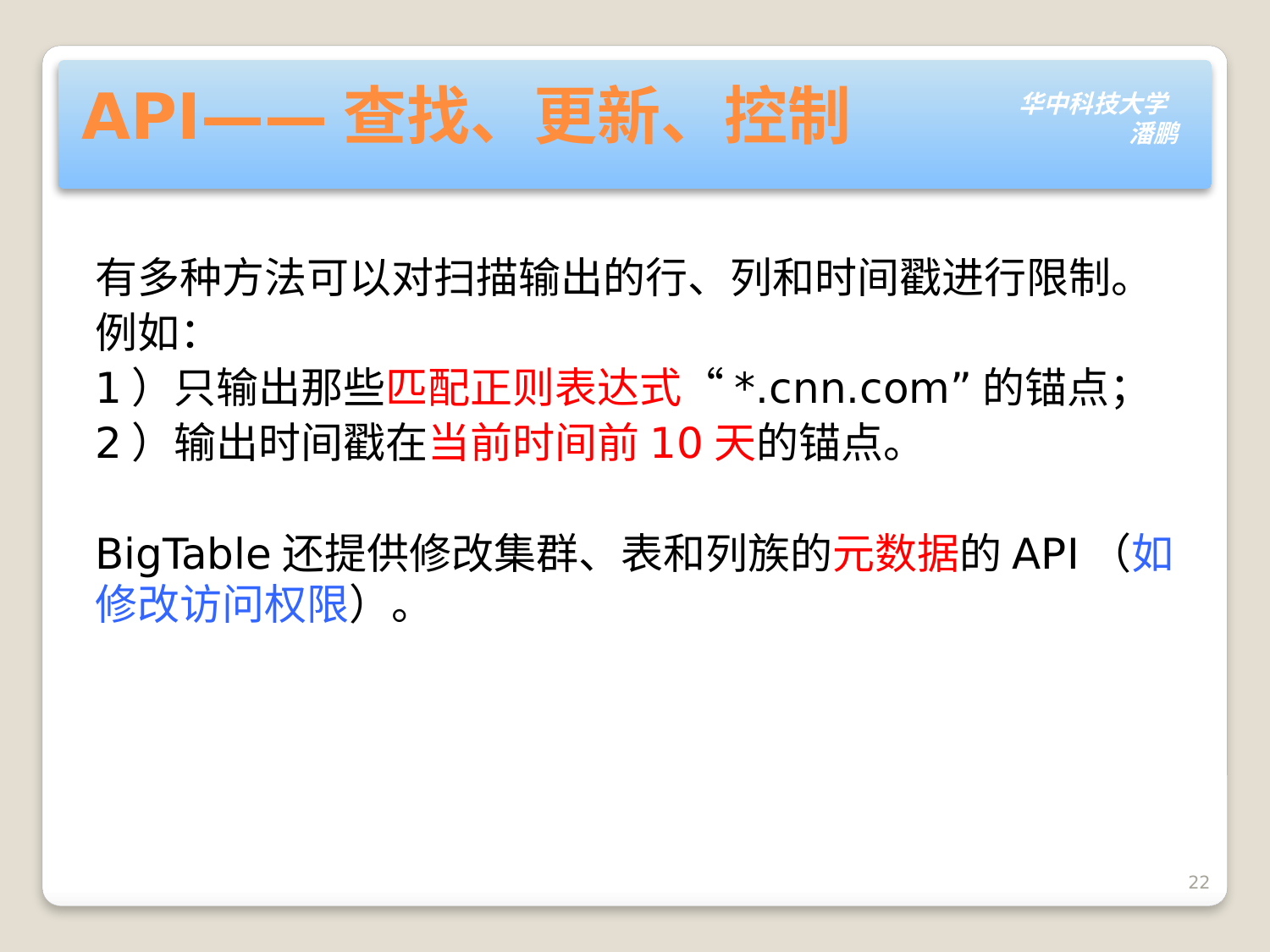

# API——查找、更新、控制
有多种方法可以对扫描输出的行、列和时间戳进行限制。
例如：
1）只输出那些匹配正则表达式“*.cnn.com”的锚点；
2）输出时间戳在当前时间前10天的锚点。

BigTable还提供修改集群、表和列族的元数据的API（如修改访问权限）。
22